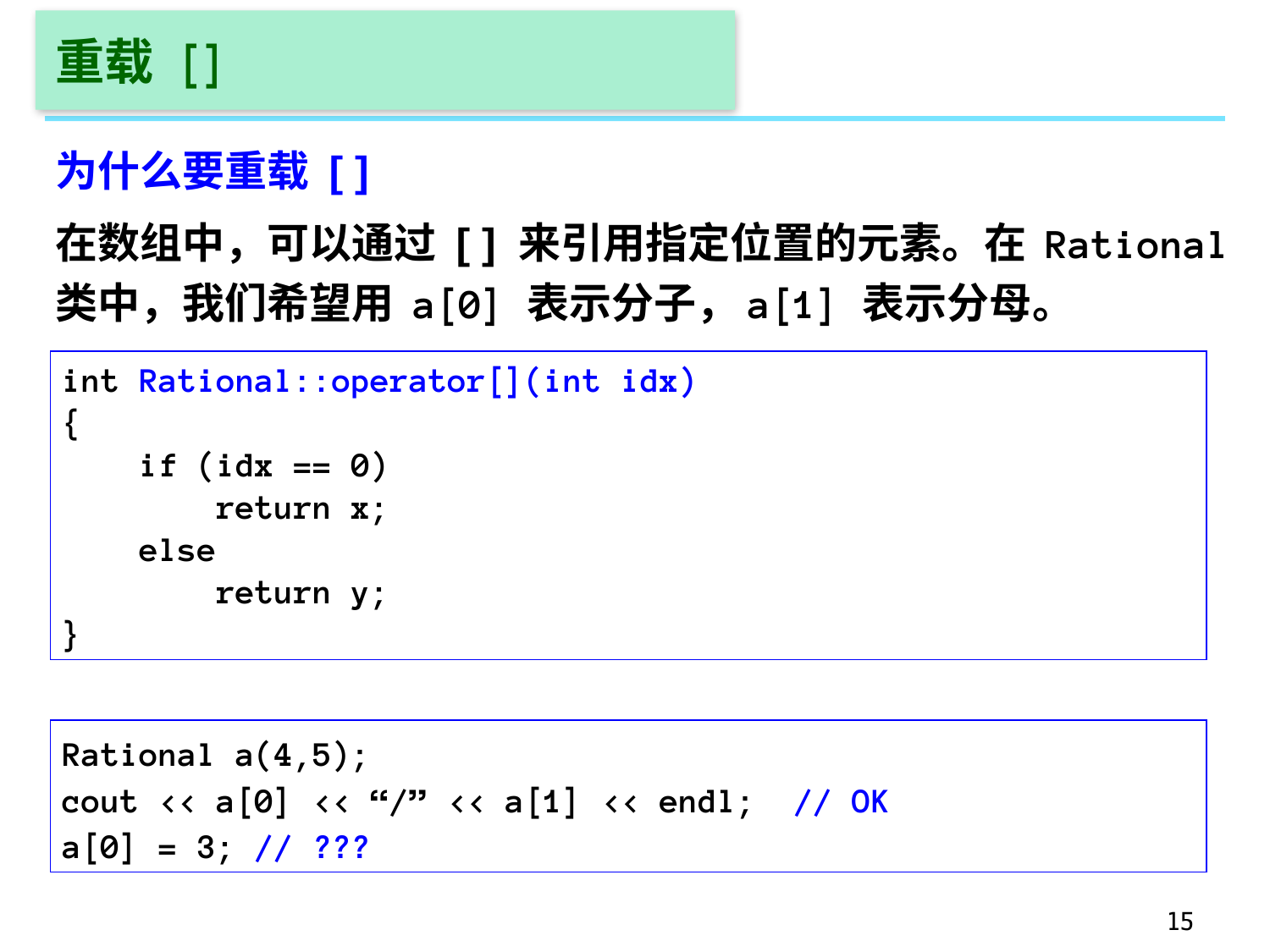

# 重载 []
为什么要重载 [ ]
在数组中，可以通过 [ ] 来引用指定位置的元素。在 Rational 类中，我们希望用 a[0] 表示分子，a[1] 表示分母。
int Rational::operator[](int idx)
{
    if (idx == 0)
        return x;
    else
        return y;
}
Rational a(4,5);
cout << a[0] << “/” << a[1] << endl;  // OK
a[0] = 3; // ???
15